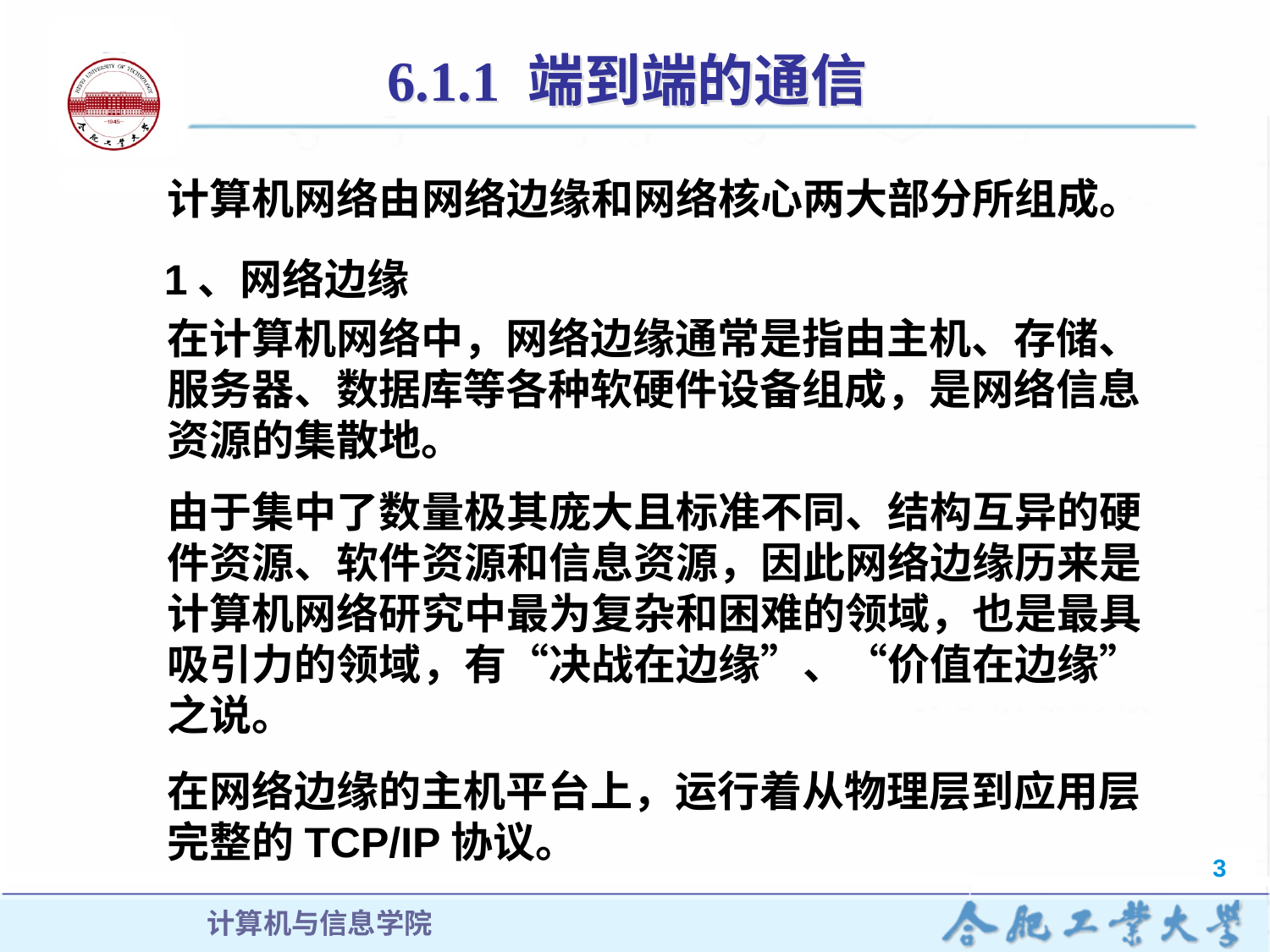

# 6.1.1 端到端的通信
计算机网络由网络边缘和网络核心两大部分所组成。
1、网络边缘
在计算机网络中，网络边缘通常是指由主机、存储、服务器、数据库等各种软硬件设备组成，是网络信息资源的集散地。
由于集中了数量极其庞大且标准不同、结构互异的硬件资源、软件资源和信息资源，因此网络边缘历来是计算机网络研究中最为复杂和困难的领域，也是最具吸引力的领域，有“决战在边缘”、“价值在边缘”之说。
在网络边缘的主机平台上，运行着从物理层到应用层完整的TCP/IP协议。